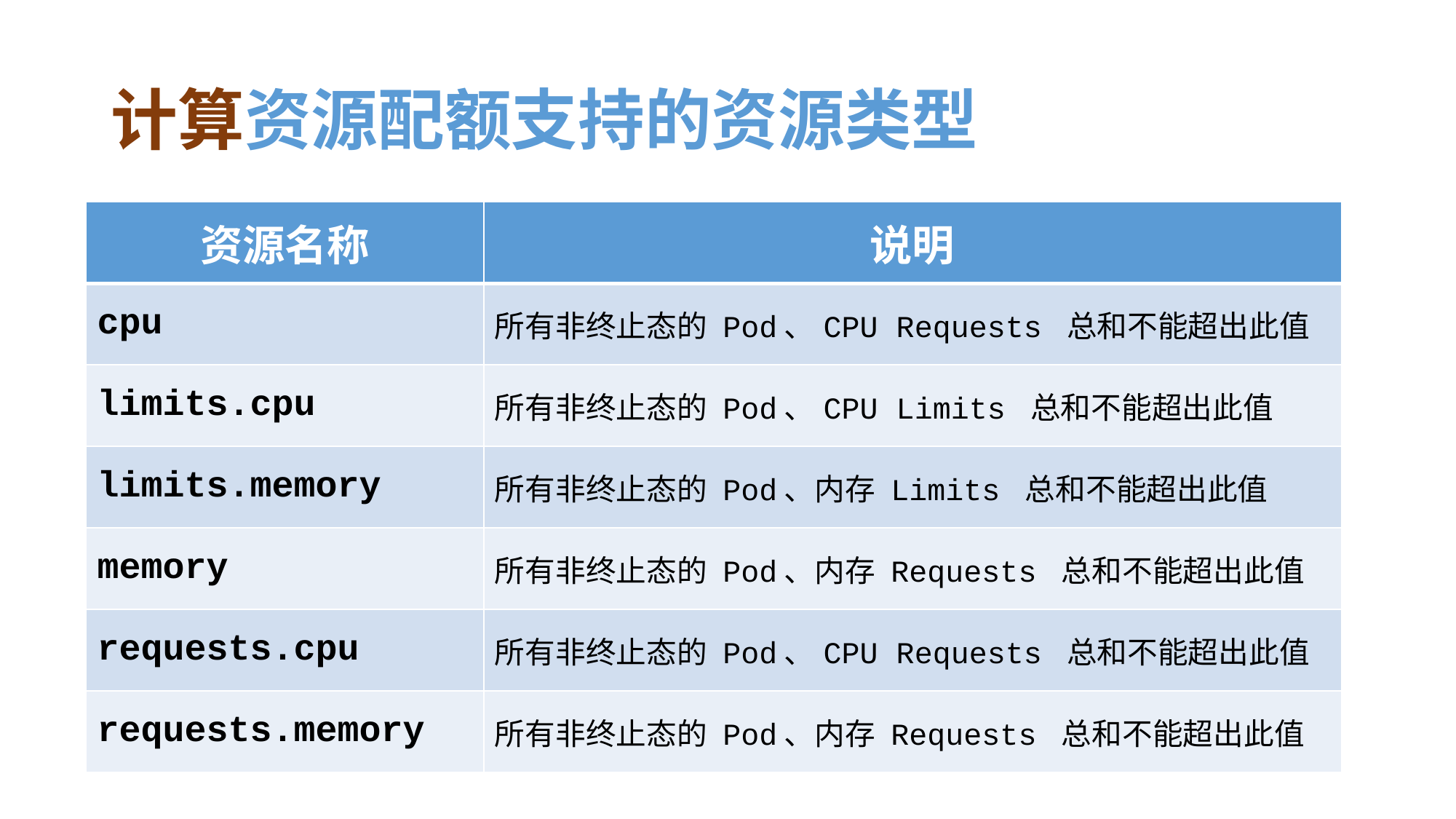

# 计算资源配额支持的资源类型
| 资源名称 | 说明 |
| --- | --- |
| cpu | 所有非终止态的 Pod、CPU Requests 总和不能超出此值 |
| limits.cpu | 所有非终止态的 Pod、CPU Limits 总和不能超出此值 |
| limits.memory | 所有非终止态的 Pod、内存 Limits 总和不能超出此值 |
| memory | 所有非终止态的 Pod、内存 Requests 总和不能超出此值 |
| requests.cpu | 所有非终止态的 Pod、CPU Requests 总和不能超出此值 |
| requests.memory | 所有非终止态的 Pod、内存 Requests 总和不能超出此值 |